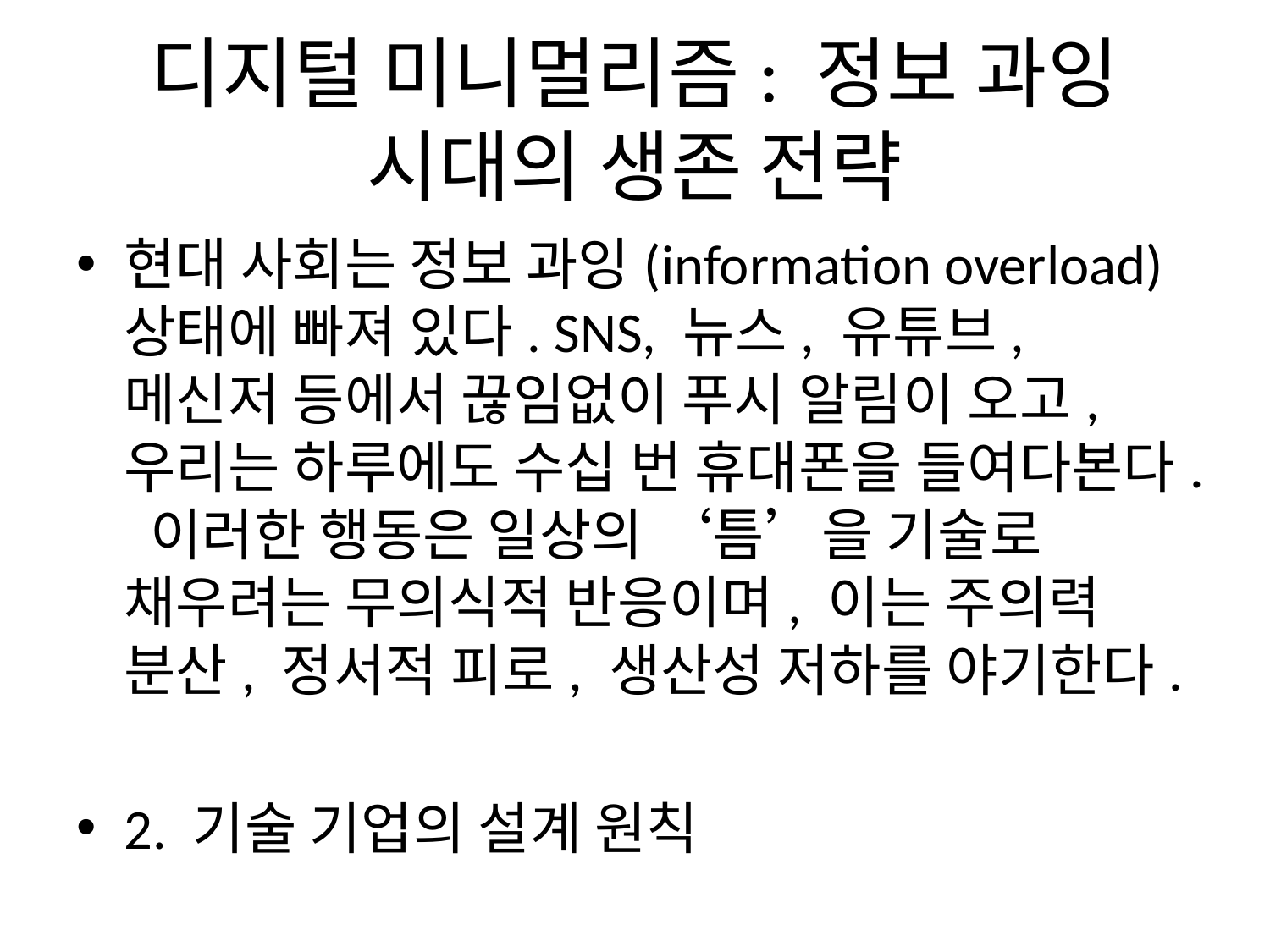

# 디지털 미니멀리즘: 정보 과잉 시대의 생존 전략
현대 사회는 정보 과잉(information overload) 상태에 빠져 있다. SNS, 뉴스, 유튜브, 메신저 등에서 끊임없이 푸시 알림이 오고, 우리는 하루에도 수십 번 휴대폰을 들여다본다. 이러한 행동은 일상의 ‘틈’을 기술로 채우려는 무의식적 반응이며, 이는 주의력 분산, 정서적 피로, 생산성 저하를 야기한다.

2. 기술 기업의 설계 원칙